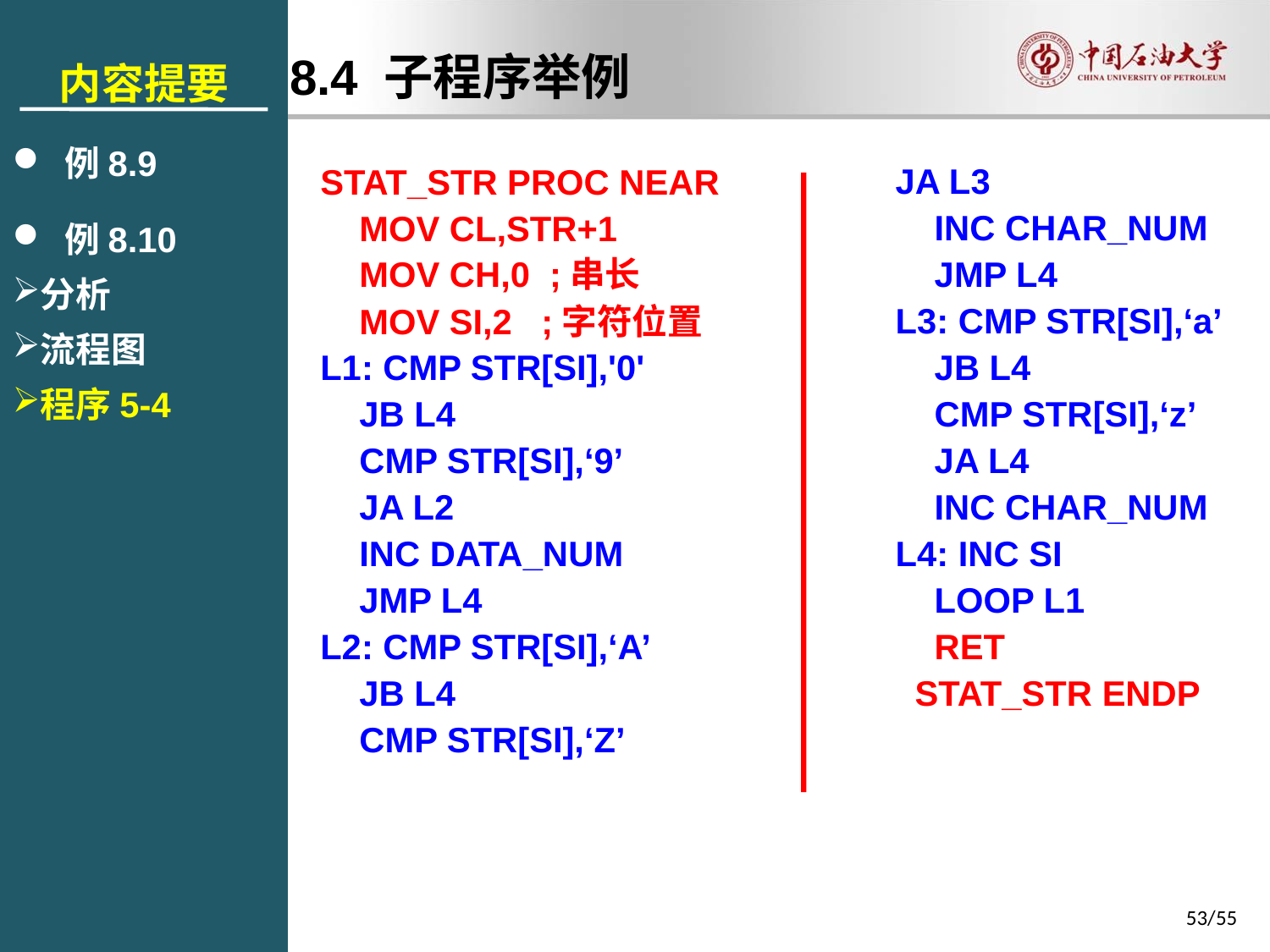

内容提要
 例8.9
 例8.10
分析
流程图
程序5-4
8.4 子程序举例
STAT_STR PROC NEAR
    MOV CL,STR+1
    MOV CH,0  ;串长
    MOV SI,2   ;字符位置
L1: CMP STR[SI],'0'
    JB L4
    CMP STR[SI],‘9’
    JA L2
    INC DATA_NUM
    JMP L4
L2: CMP STR[SI],‘A’
    JB L4
    CMP STR[SI],‘Z’
JA L3
    INC CHAR_NUM
    JMP L4
L3: CMP STR[SI],‘a’
    JB L4
    CMP STR[SI],‘z’
    JA L4
    INC CHAR_NUM
L4: INC SI
    LOOP L1
    RET
  STAT_STR ENDP

53/55